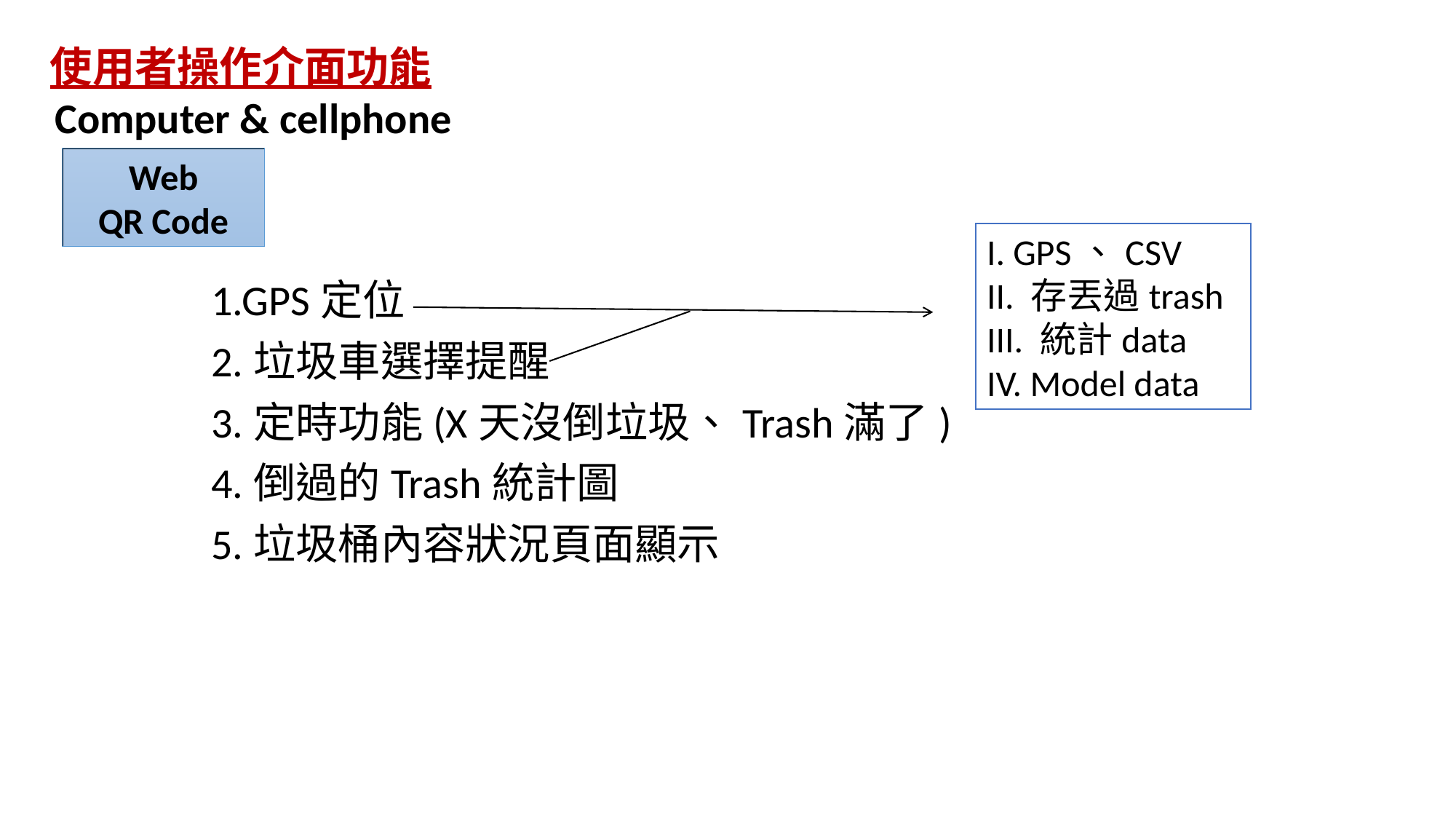

使用者操作介面功能
Computer & cellphone
Web
QR Code
I. GPS、CSV
II. 存丟過trash
III. 統計data
IV. Model data
1.GPS定位
2.垃圾車選擇提醒
3.定時功能(X天沒倒垃圾、Trash滿了)
4.倒過的Trash統計圖
5.垃圾桶內容狀況頁面顯示